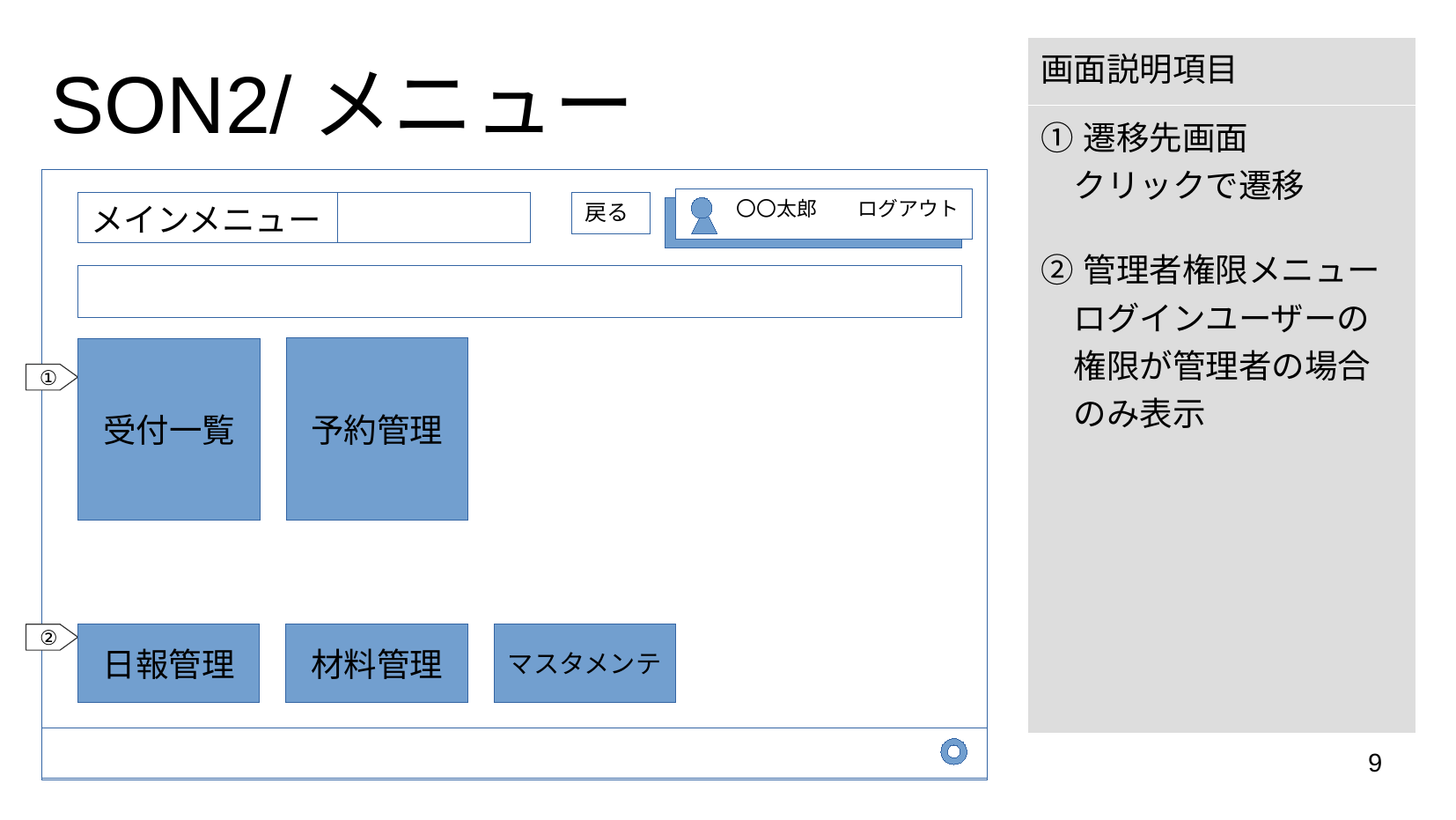

# SON2/メニュー
| 画面説明項目 |
| --- |
| ①遷移先画面 　クリックで遷移 ➁管理者権限メニュー 　ログインユーザーの　権限が管理者の場合　のみ表示 |

〇〇太郎　　ログアウト
メインメニュー

戻る

予約管理
受付一覧
①
②
日報管理
材料管理
マスタメンテ

9